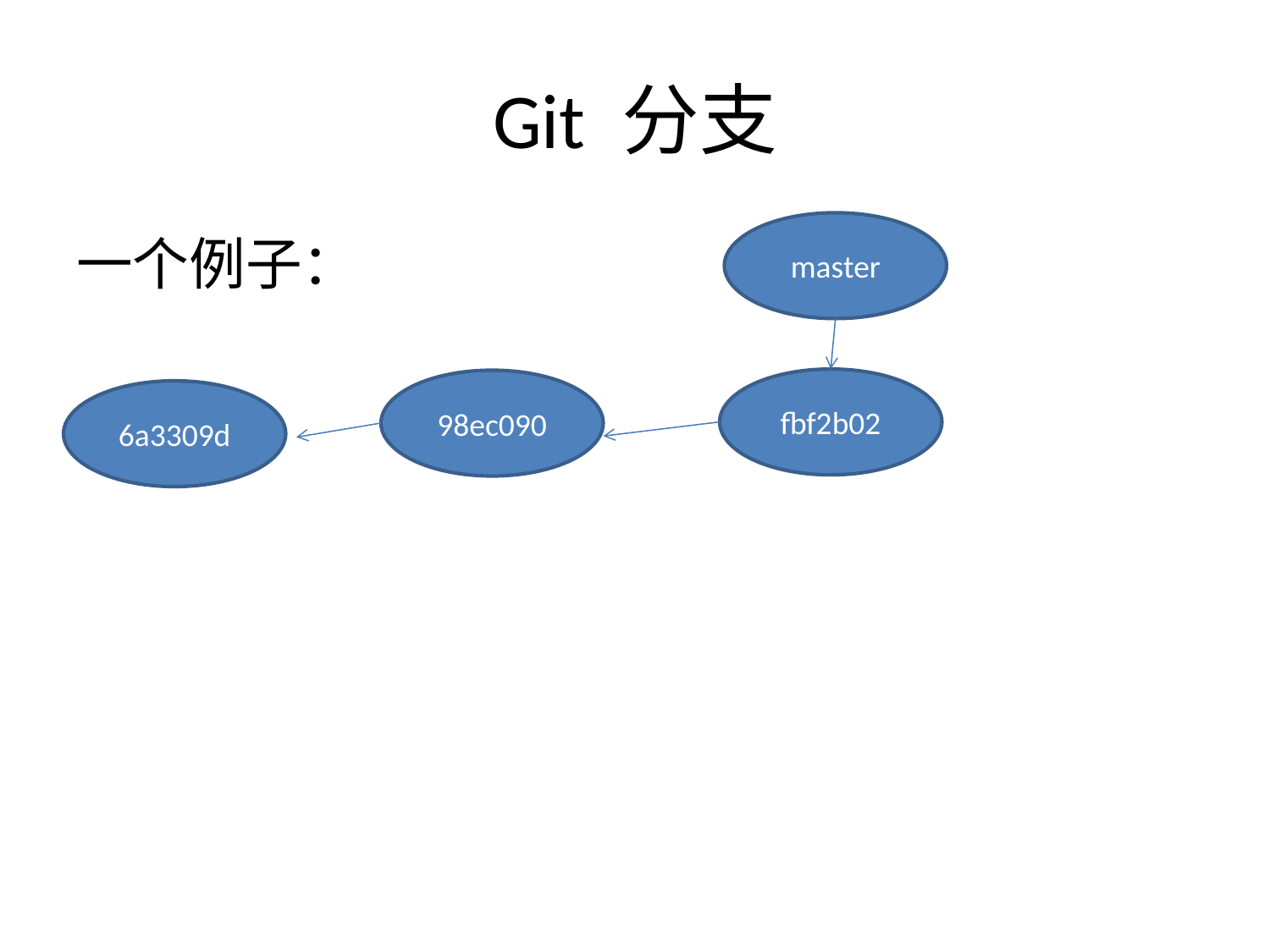

# Git 分支
master
一个例子：
fbf2b02
98ec090
6a3309d